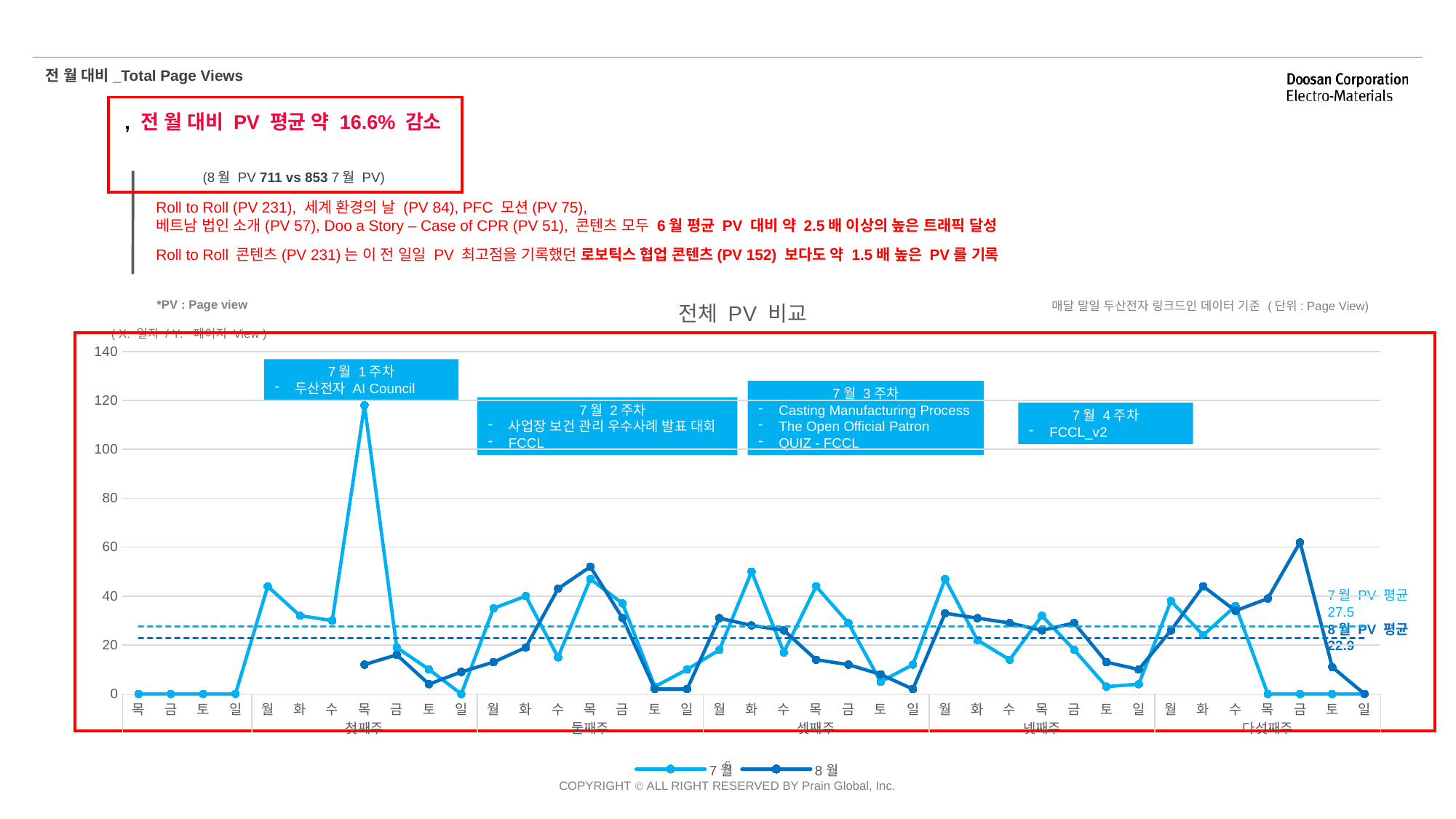

전 월 대비_Total Page Views

, 전 월 대비 PV 평균 약 16.6% 감소

(8월 PV 711 vs 853 7월 PV)
Roll to Roll (PV 231), 세계 환경의 날 (PV 84), PFC 모션(PV 75),
베트남 법인 소개(PV 57), Doo a Story – Case of CPR (PV 51), 콘텐츠 모두 6월 평균 PV 대비 약 2.5배 이상의 높은 트래픽 달성
Roll to Roll 콘텐츠(PV 231)는 이 전 일일 PV 최고점을 기록했던 로보틱스 협업 콘텐츠(PV 152) 보다도 약 1.5배 높은 PV를 기록

### Chart:  전체 PV 비교

| Category | 7월 | 8월 | 평균 | 평균 |
|---|---|---|---|---|
| 목 | None | None | 27.516129032258064 | 22.93548387096774 |
| 금 | None | None | 27.516129032258064 | 22.93548387096774 |
| 토 | None | None | 27.516129032258064 | 22.93548387096774 |
| 일 | None | None | 27.516129032258064 | 22.93548387096774 |
| 월 | 44.0 | None | 27.516129032258064 | 22.93548387096774 |
| 화 | 32.0 | None | 27.516129032258064 | 22.93548387096774 |
| 수 | 30.0 | None | 27.516129032258064 | 22.93548387096774 |
| 목 | 118.0 | 12.0 | 27.516129032258064 | 22.93548387096774 |
| 금 | 19.0 | 16.0 | 27.516129032258064 | 22.93548387096774 |
| 토 | 10.0 | 4.0 | 27.516129032258064 | 22.93548387096774 |
| 일 | 0.0 | 9.0 | 27.516129032258064 | 22.93548387096774 |
| 월 | 35.0 | 13.0 | 27.516129032258064 | 22.93548387096774 |
| 화 | 40.0 | 19.0 | 27.516129032258064 | 22.93548387096774 |
| 수 | 15.0 | 43.0 | 27.516129032258064 | 22.93548387096774 |
| 목 | 47.0 | 52.0 | 27.516129032258064 | 22.93548387096774 |
| 금 | 37.0 | 31.0 | 27.516129032258064 | 22.93548387096774 |
| 토 | 3.0 | 2.0 | 27.516129032258064 | 22.93548387096774 |
| 일 | 10.0 | 2.0 | 27.516129032258064 | 22.93548387096774 |
| 월 | 18.0 | 31.0 | 27.516129032258064 | 22.93548387096774 |
| 화 | 50.0 | 28.0 | 27.516129032258064 | 22.93548387096774 |
| 수 | 17.0 | 26.0 | 27.516129032258064 | 22.93548387096774 |
| 목 | 44.0 | 14.0 | 27.516129032258064 | 22.93548387096774 |
| 금 | 29.0 | 12.0 | 27.516129032258064 | 22.93548387096774 |
| 토 | 5.0 | 8.0 | 27.516129032258064 | 22.93548387096774 |
| 일 | 12.0 | 2.0 | 27.516129032258064 | 22.93548387096774 |
| 월 | 47.0 | 33.0 | 27.516129032258064 | 22.93548387096774 |
| 화 | 22.0 | 31.0 | 27.516129032258064 | 22.93548387096774 |
| 수 | 14.0 | 29.0 | 27.516129032258064 | 22.93548387096774 |
| 목 | 32.0 | 26.0 | 27.516129032258064 | 22.93548387096774 |
| 금 | 18.0 | 29.0 | 27.516129032258064 | 22.93548387096774 |
| 토 | 3.0 | 13.0 | 27.516129032258064 | 22.93548387096774 |
| 일 | 4.0 | 10.0 | 27.516129032258064 | 22.93548387096774 |
| 월 | 38.0 | 26.0 | 27.516129032258064 | 22.93548387096774 |
| 화 | 24.0 | 44.0 | 27.516129032258064 | 22.93548387096774 |
| 수 | 36.0 | 34.0 | 27.516129032258064 | 22.93548387096774 |
| 목 | None | 39.0 | 27.516129032258064 | 22.93548387096774 |
| 금 | None | 62.0 | 27.516129032258064 | 22.93548387096774 |
| 토 | None | 11.0 | 27.516129032258064 | 22.93548387096774 |
| 일 | None | None | 27.516129032258064 | 22.93548387096774 |
*PV : Page view
(단위: Page View)
매달 말일 두산전자 링크드인 데이터 기준
( X: 일자 / Y:  페이지 View )

7월 1주차
두산전자 AI Council
7월 3주차
Casting Manufacturing Process
The Open Official Patron
QUIZ - FCCL
7월 2주차
사업장 보건 관리 우수사례 발표 대회
FCCL
7월 4주차
FCCL_v2
7월 PV 평균 27.5
8월 PV 평균 22.9